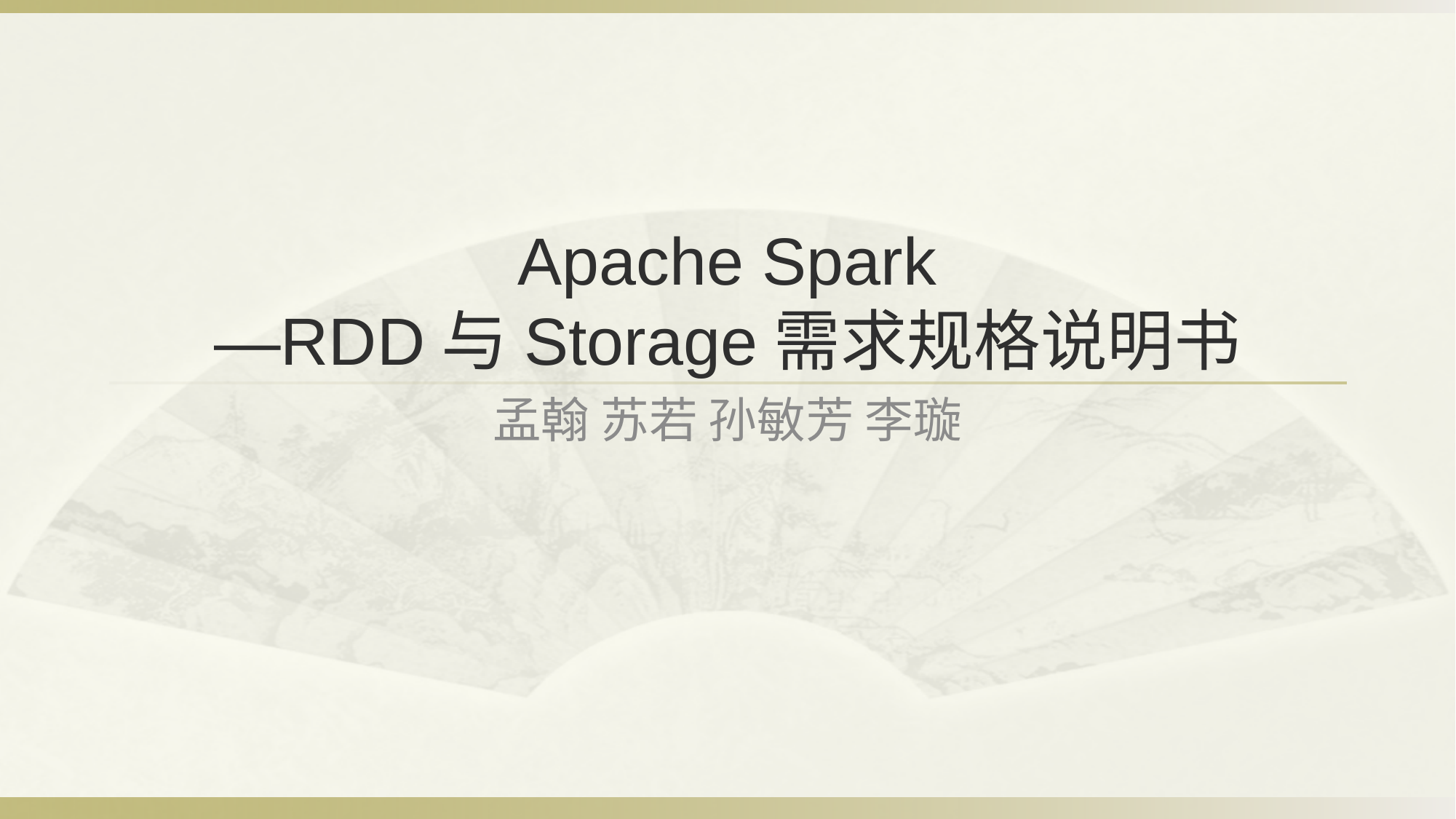

# Apache Spark —RDD与Storage需求规格说明书
孟翰 苏若 孙敏芳 李璇